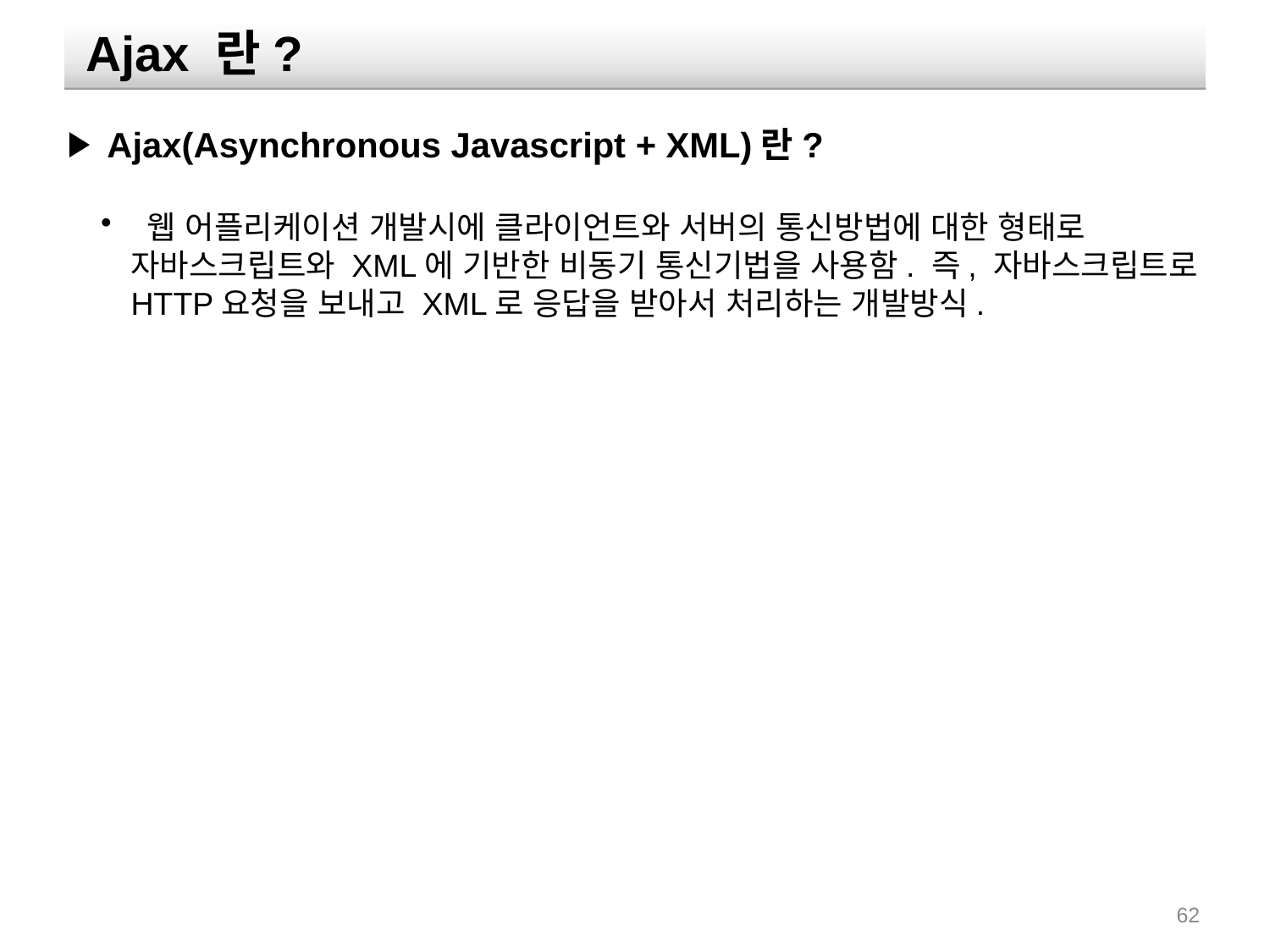

Ajax 란?
 Ajax(Asynchronous Javascript + XML)란?

 웹 어플리케이션 개발시에 클라이언트와 서버의 통신방법에 대한 형태로 자바스크립트와 XML에 기반한 비동기 통신기법을 사용함. 즉, 자바스크립트로 HTTP요청을 보내고 XML로 응답을 받아서 처리하는 개발방식.
62